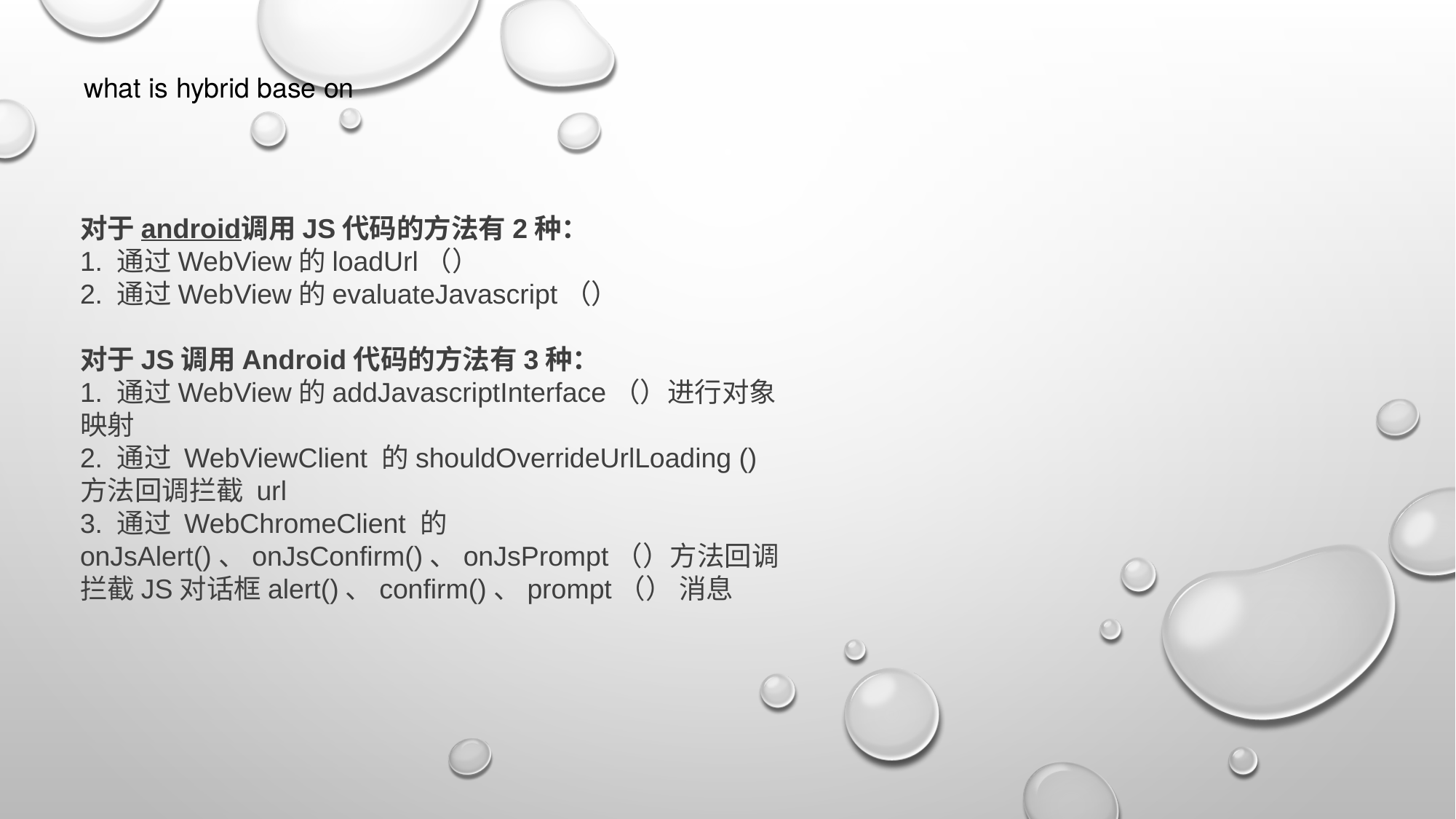

what is hybrid base on
对于android调用JS代码的方法有2种： 
1. 通过WebView的loadUrl（） 
2. 通过WebView的evaluateJavascript（）

对于JS调用Android代码的方法有3种： 
1. 通过WebView的addJavascriptInterface（）进行对象映射 
2. 通过 WebViewClient 的shouldOverrideUrlLoading ()方法回调拦截 url 
3. 通过 WebChromeClient 的onJsAlert()、onJsConfirm()、onJsPrompt（）方法回调拦截JS对话框alert()、confirm()、prompt（） 消息